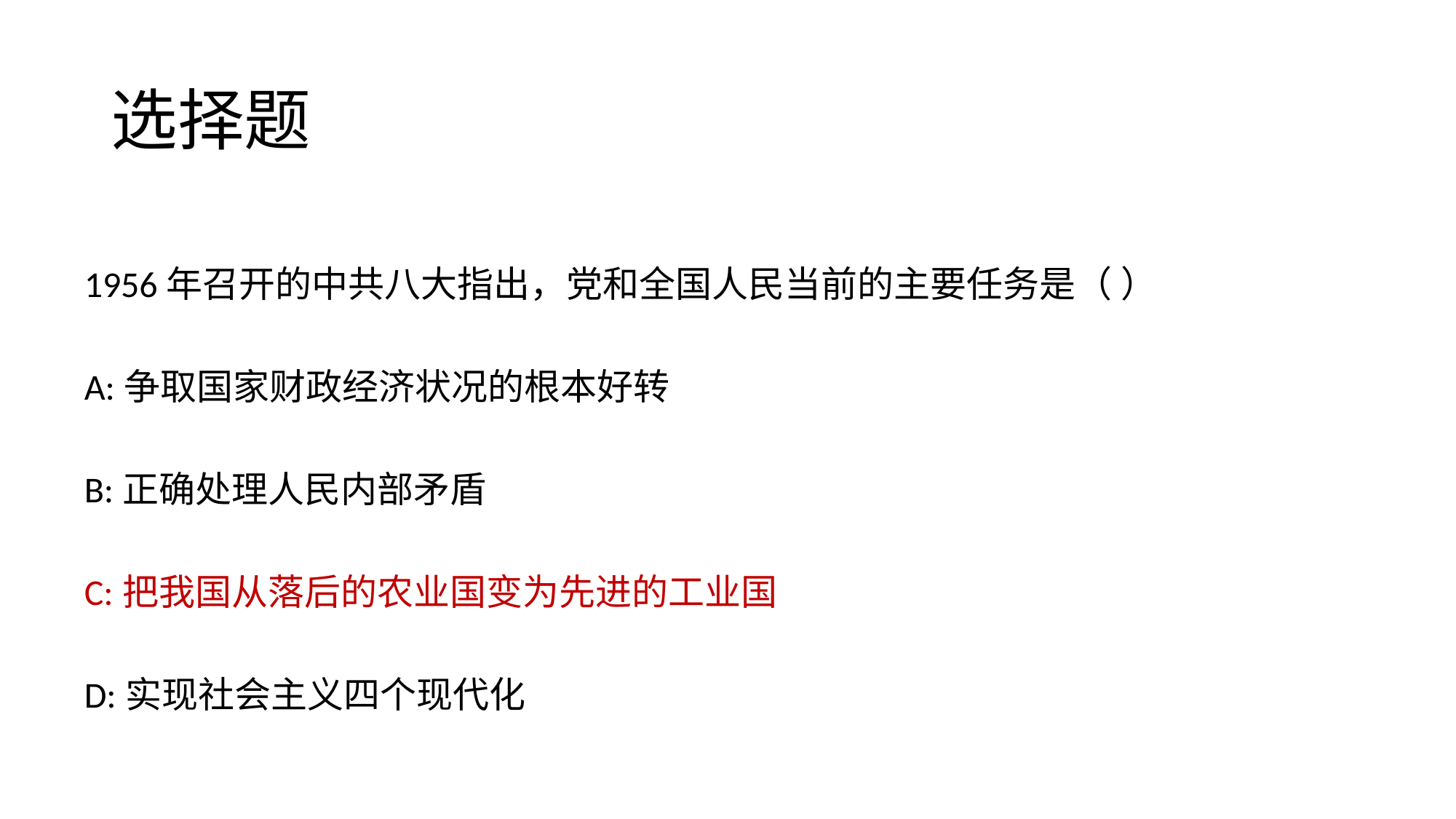

# 选择题
1956年召开的中共八大指出，党和全国人民当前的主要任务是（ ）
A:争取国家财政经济状况的根本好转
B:正确处理人民内部矛盾
C:把我国从落后的农业国变为先进的工业国
D:实现社会主义四个现代化